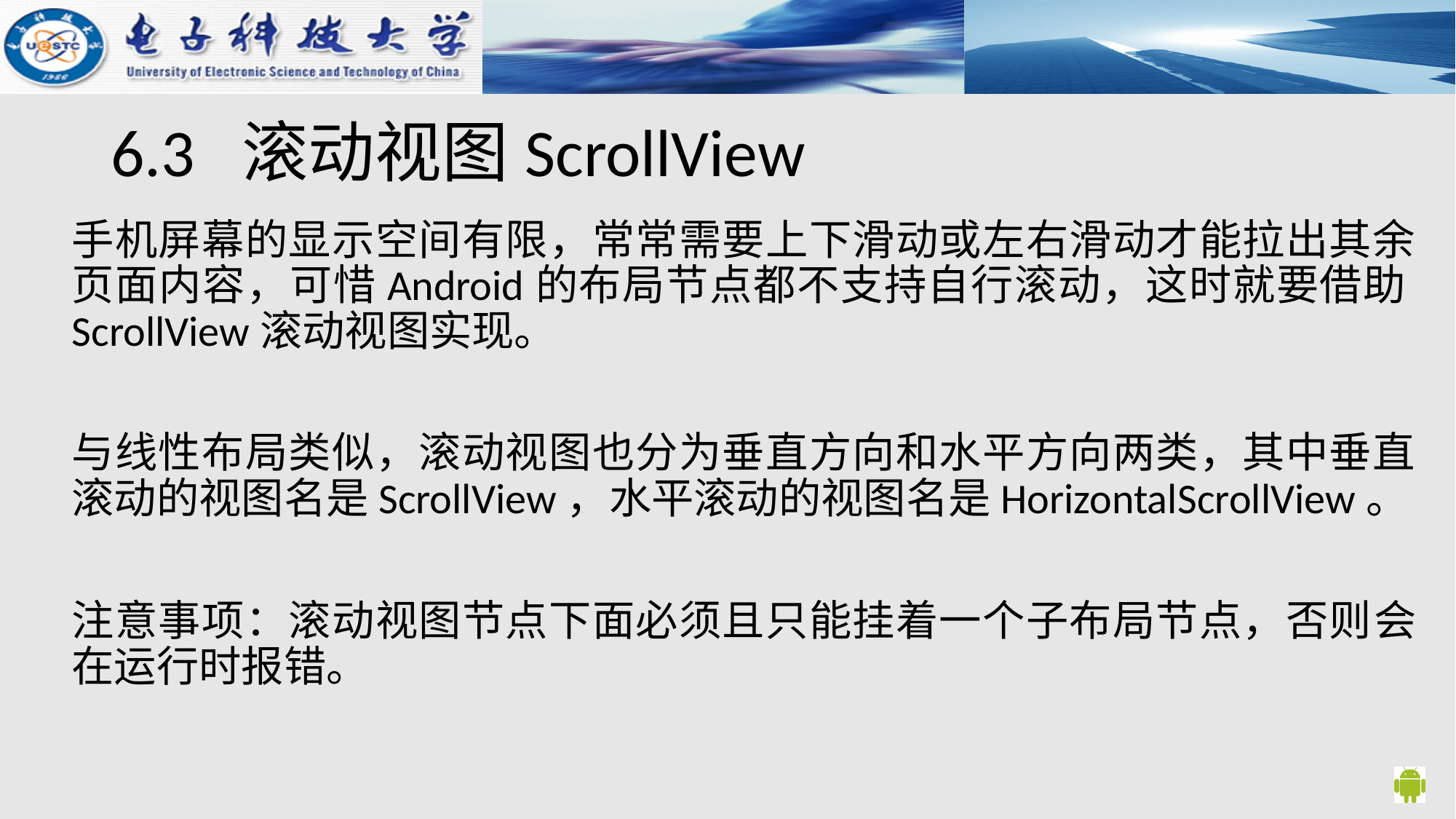

# 6.3  滚动视图ScrollView
手机屏幕的显示空间有限，常常需要上下滑动或左右滑动才能拉出其余页面内容，可惜Android的布局节点都不支持自行滚动，这时就要借助ScrollView滚动视图实现。

与线性布局类似，滚动视图也分为垂直方向和水平方向两类，其中垂直滚动的视图名是ScrollView，水平滚动的视图名是HorizontalScrollView。

注意事项：滚动视图节点下面必须且只能挂着一个子布局节点，否则会在运行时报错。